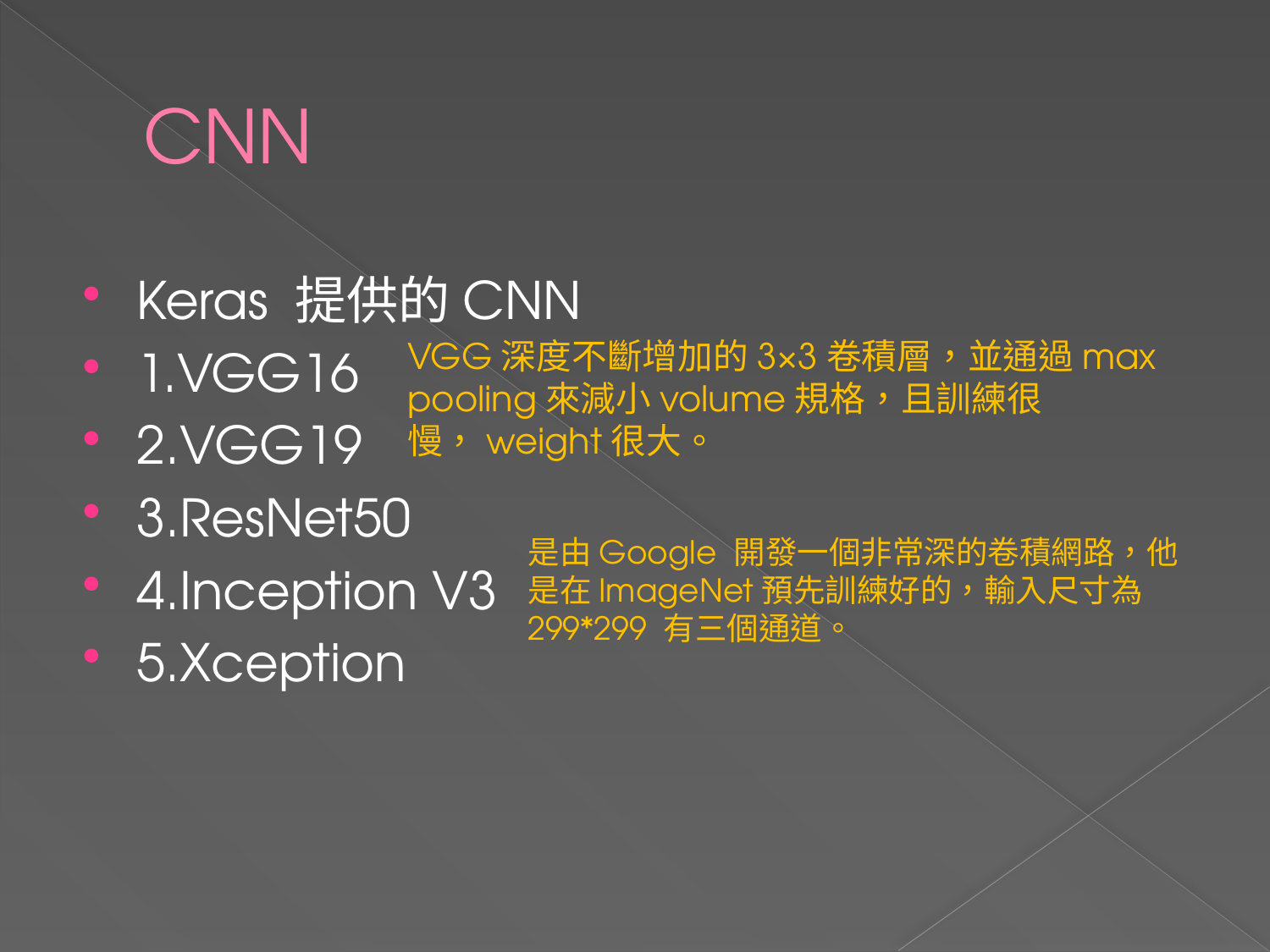

# CNN
Keras 提供的CNN
1.VGG16
2.VGG19
3.ResNet50
4.Inception V3
5.Xception

VGG深度不斷增加的3×3卷積層，並通過max pooling來減小volume規格，且訓練很慢，weight很大。

是由Google 開發一個非常深的卷積網路，他是在ImageNet預先訓練好的，輸入尺寸為299*299 有三個通道。